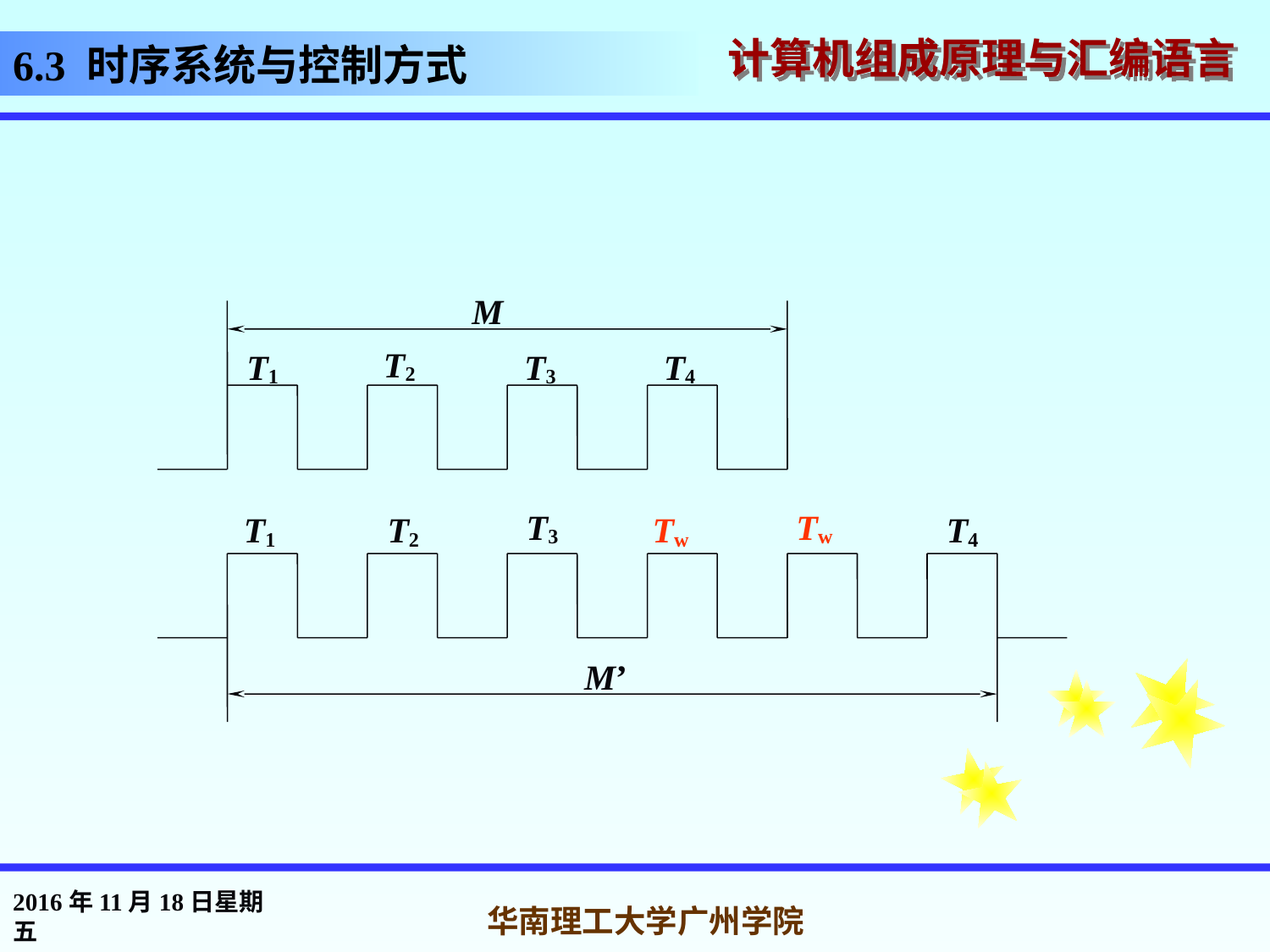

# 6.3 时序系统与控制方式
M

T2
T1
T3
T4

T3
Tw
T1
T2
Tw
T4

M’

2016年11月18日星期五
华南理工大学广州学院